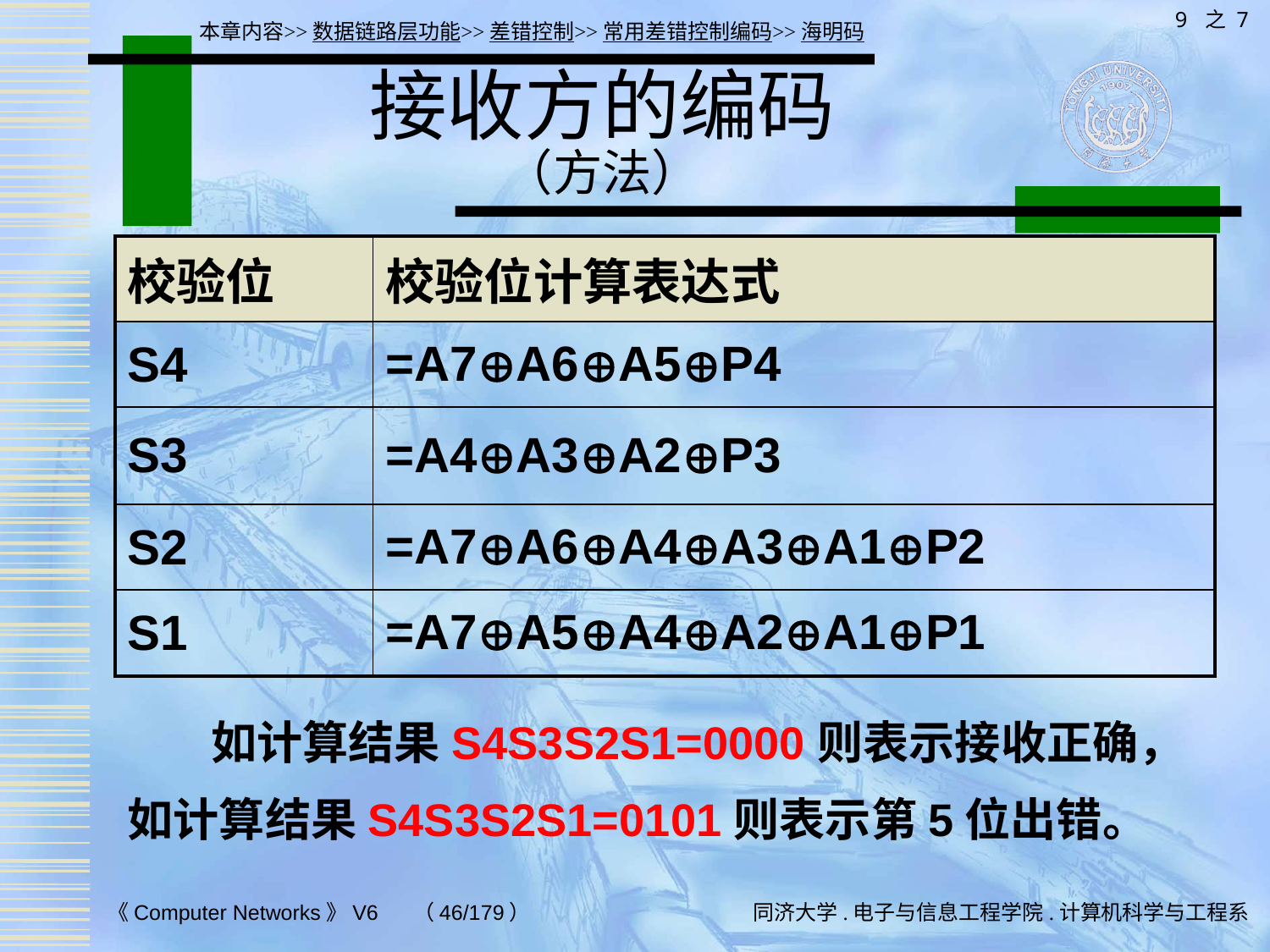

9 之 7
本章内容>>数据链路层功能>>差错控制>>常用差错控制编码>>海明码
# 接收方的编码 （方法）
| 校验位 | 校验位计算表达式 |
| --- | --- |
| S4 | =A7⊕A6⊕A5⊕P4 |
| S3 | =A4⊕A3⊕A2⊕P3 |
| S2 | =A7⊕A6⊕A4⊕A3⊕A1⊕P2 |
| S1 | =A7⊕A5⊕A4⊕A2⊕A1⊕P1 |
       如计算结果S4S3S2S1=0000则表示接收正确，如计算结果S4S3S2S1=0101则表示第5位出错。